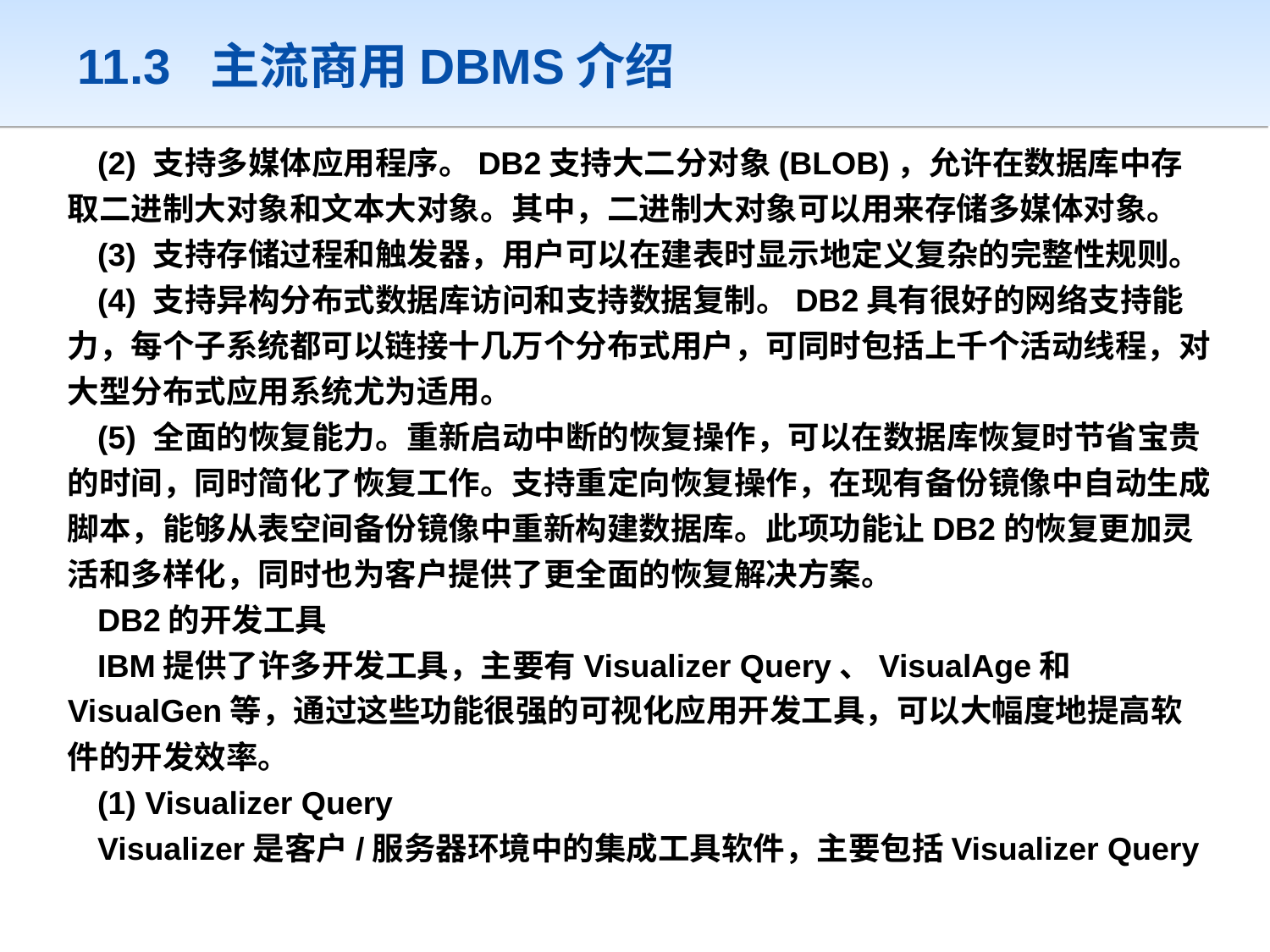

# 11.3  主流商用DBMS介绍
(2) 支持多媒体应用程序。DB2支持大二分对象(BLOB)，允许在数据库中存取二进制大对象和文本大对象。其中，二进制大对象可以用来存储多媒体对象。
(3) 支持存储过程和触发器，用户可以在建表时显示地定义复杂的完整性规则。
(4) 支持异构分布式数据库访问和支持数据复制。DB2具有很好的网络支持能力，每个子系统都可以链接十几万个分布式用户，可同时包括上千个活动线程，对大型分布式应用系统尤为适用。
(5) 全面的恢复能力。重新启动中断的恢复操作，可以在数据库恢复时节省宝贵的时间，同时简化了恢复工作。支持重定向恢复操作，在现有备份镜像中自动生成脚本，能够从表空间备份镜像中重新构建数据库。此项功能让DB2的恢复更加灵活和多样化，同时也为客户提供了更全面的恢复解决方案。
DB2的开发工具
IBM提供了许多开发工具，主要有Visualizer Query、VisualAge和VisualGen等，通过这些功能很强的可视化应用开发工具，可以大幅度地提高软件的开发效率。
(1) Visualizer Query
Visualizer是客户/服务器环境中的集成工具软件，主要包括Visualizer Query